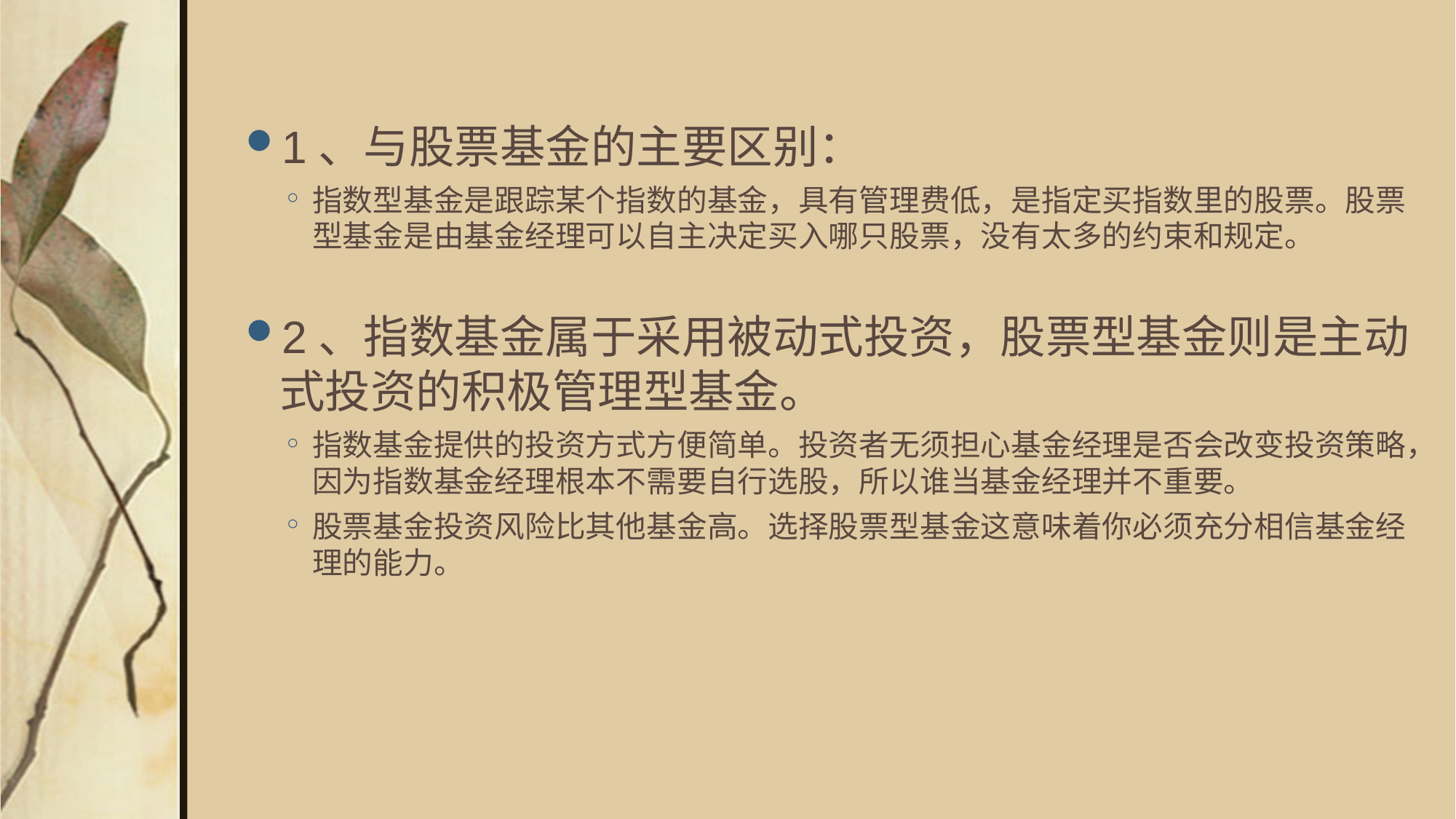

1、与股票基金的主要区别：
指数型基金是跟踪某个指数的基金，具有管理费低，是指定买指数里的股票。股票型基金是由基金经理可以自主决定买入哪只股票，没有太多的约束和规定。

2、指数基金属于采用被动式投资，股票型基金则是主动式投资的积极管理型基金。
指数基金提供的投资方式方便简单。投资者无须担心基金经理是否会改变投资策略，因为指数基金经理根本不需要自行选股，所以谁当基金经理并不重要。
股票基金投资风险比其他基金高。选择股票型基金这意味着你必须充分相信基金经理的能力。